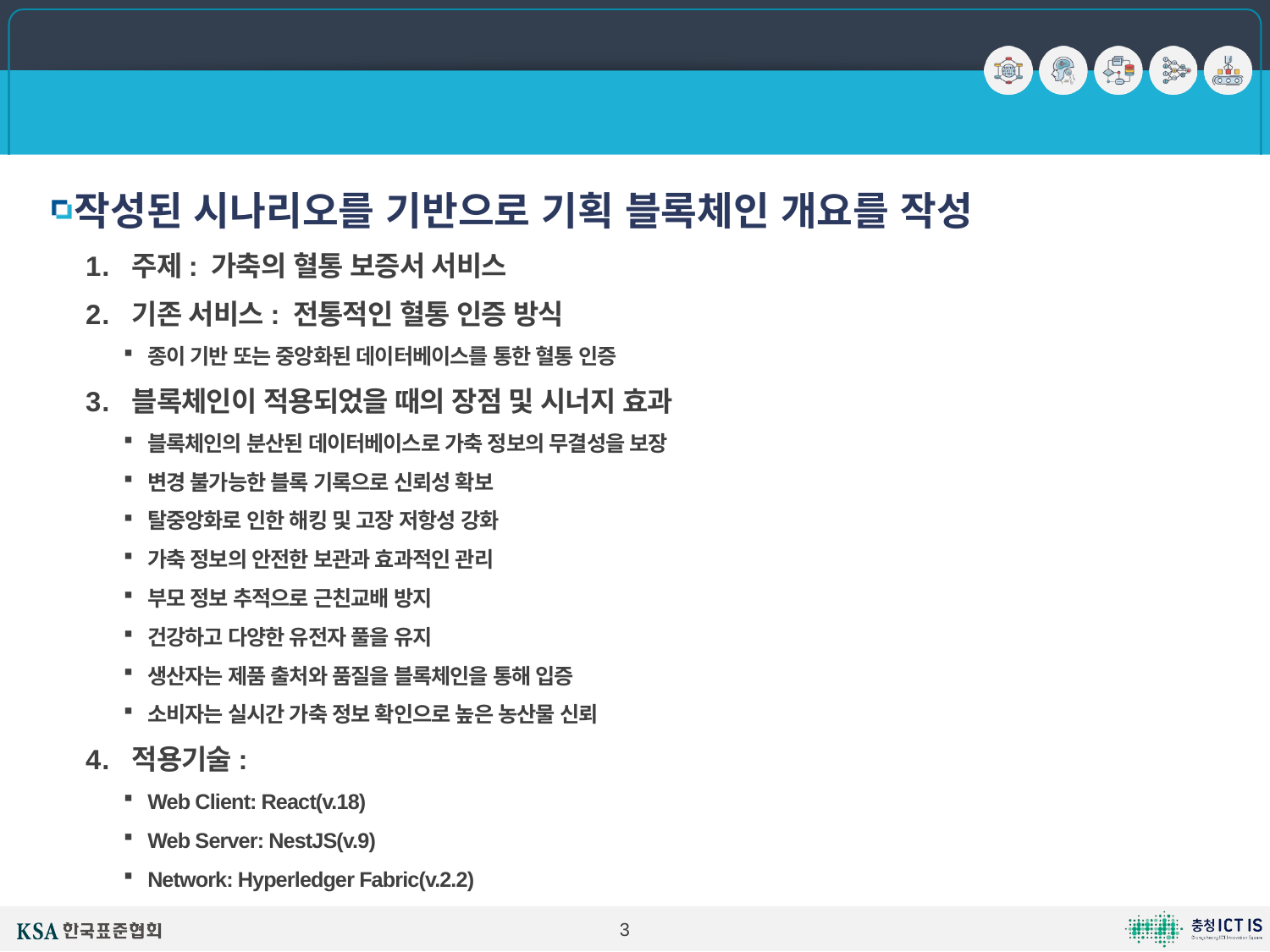

1. 웹프로젝트 템플릿으로 배우는 프로젝트 기획 및 설계
# 개요 작성하기
작성된 시나리오를 기반으로 기획 블록체인 개요를 작성
주제: 가축의 혈통 보증서 서비스
기존 서비스: 전통적인 혈통 인증 방식
종이 기반 또는 중앙화된 데이터베이스를 통한 혈통 인증
블록체인이 적용되었을 때의 장점 및 시너지 효과
블록체인의 분산된 데이터베이스로 가축 정보의 무결성을 보장
변경 불가능한 블록 기록으로 신뢰성 확보
탈중앙화로 인한 해킹 및 고장 저항성 강화
가축 정보의 안전한 보관과 효과적인 관리
부모 정보 추적으로 근친교배 방지
건강하고 다양한 유전자 풀을 유지
생산자는 제품 출처와 품질을 블록체인을 통해 입증
소비자는 실시간 가축 정보 확인으로 높은 농산물 신뢰
적용기술:
Web Client: React(v.18)
Web Server: NestJS(v.9)
Network: Hyperledger Fabric(v.2.2)